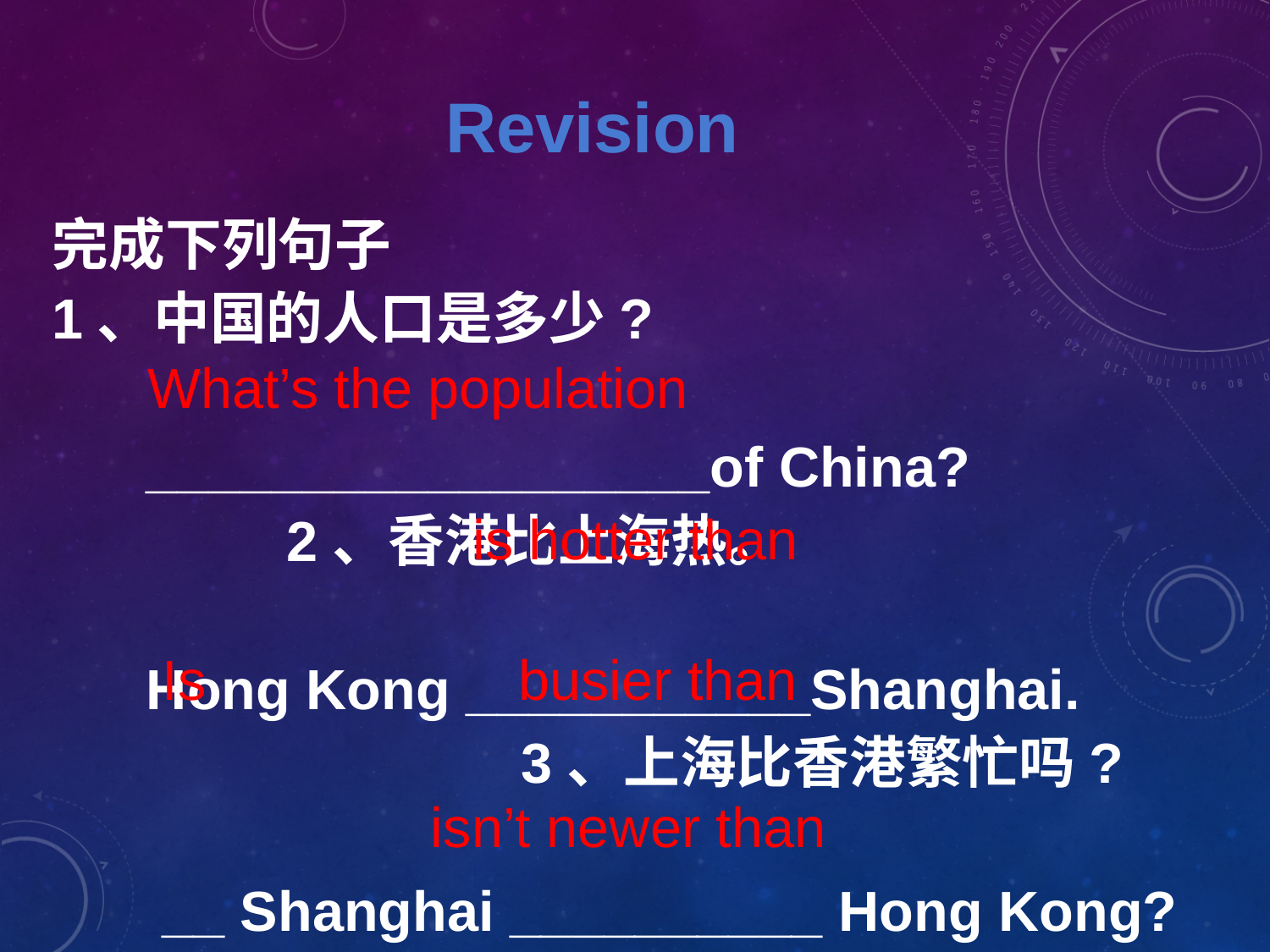

Revision
完成下列句子
1、中国的人口是多少?
      __________________of China?                                  2、香港比上海热。
      Hong Kong ___________Shanghai.                                          3、上海比香港繁忙吗?
       __ Shanghai __________ Hong Kong?                                  4、上海不比香港新。
       Shanghai _____________ Hong Kong.
What’s the population
is hotter than
Is                    busier than
isn’t newer than